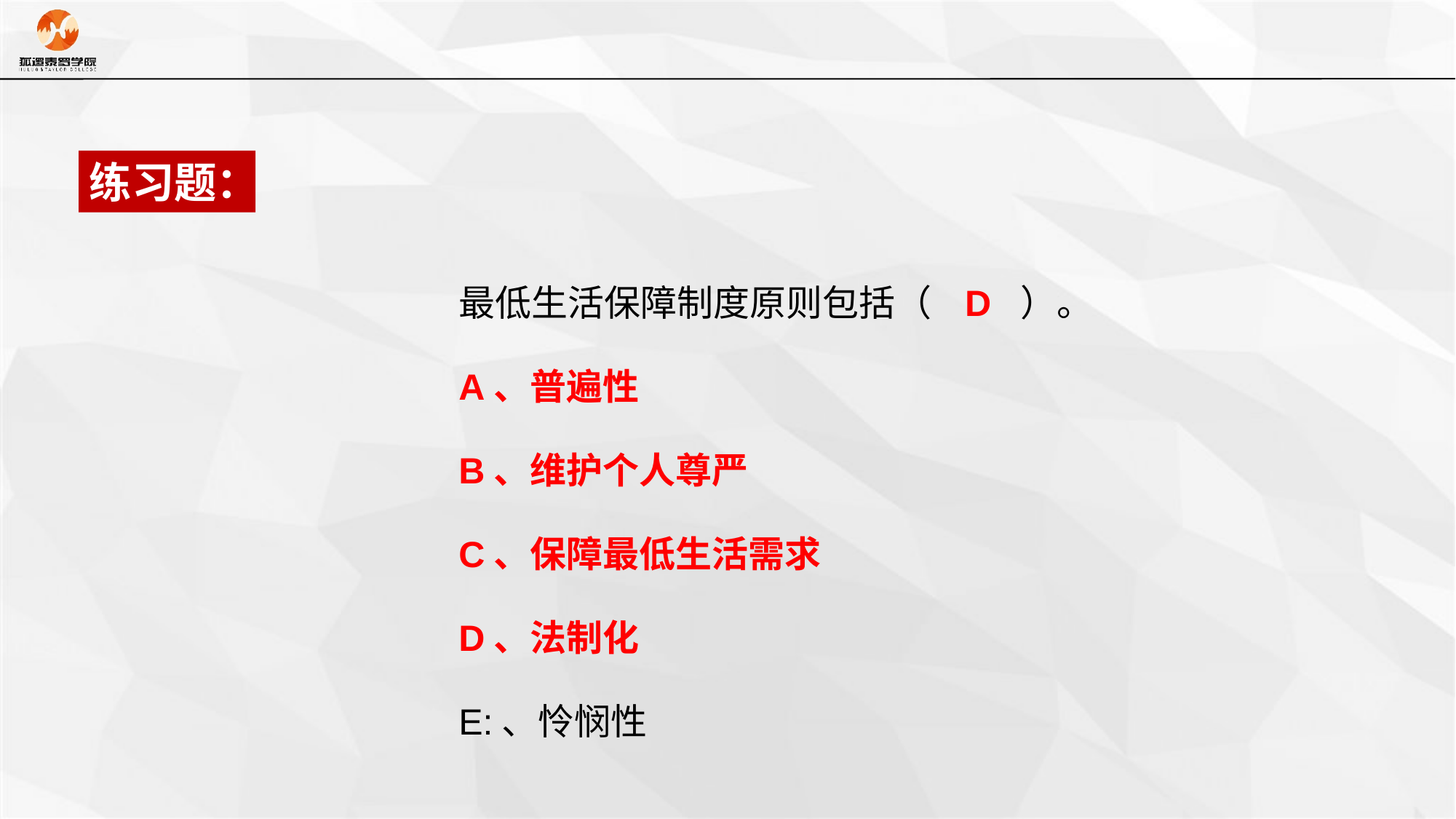

练习题：
最低生活保障制度原则包括（   D  ）。
A、普遍性
B、维护个人尊严
C、保障最低生活需求
D、法制化
E:、怜悯性